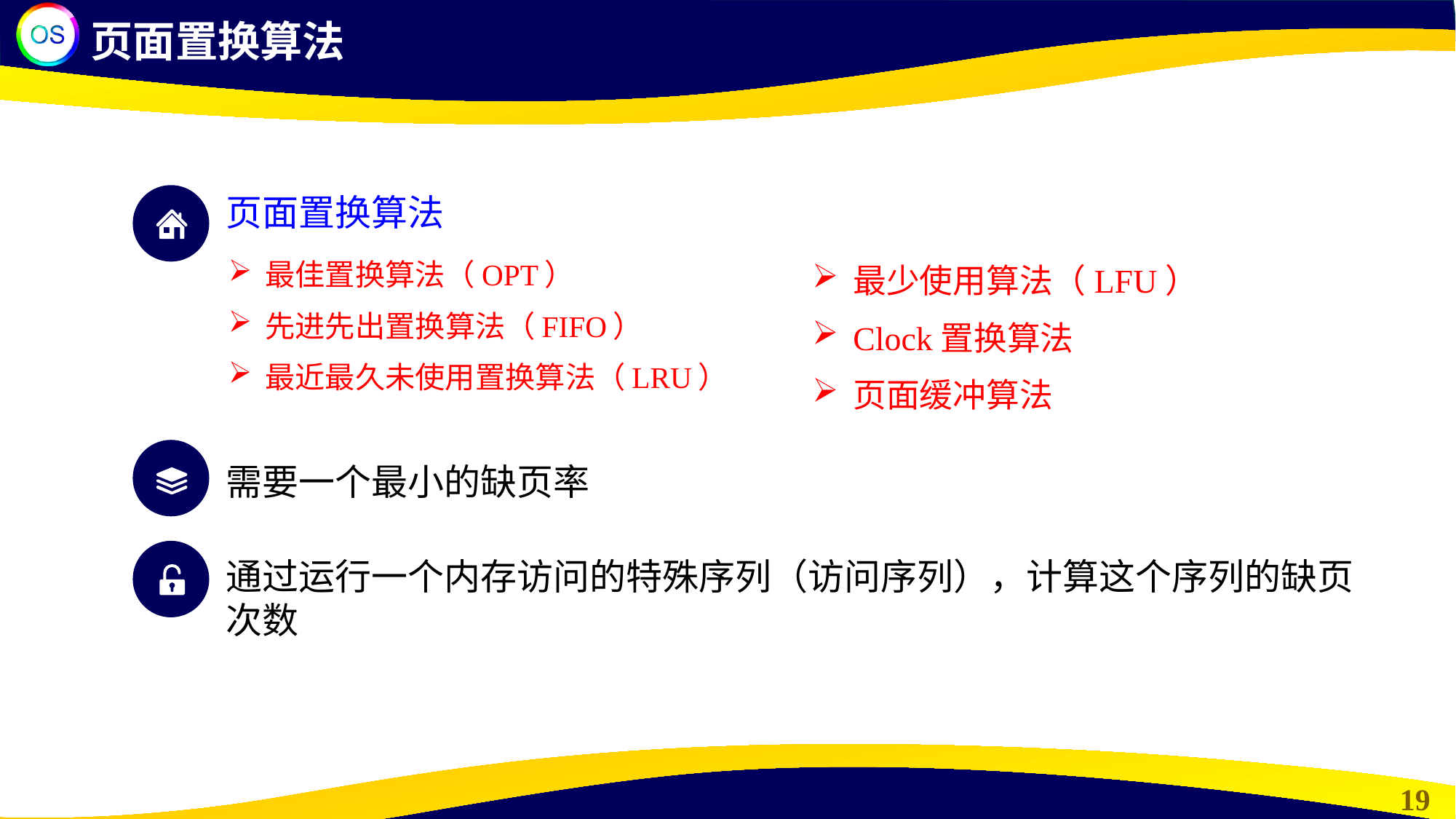

页面置换算法

页面置换算法

最佳置换算法（OPT）
先进先出置换算法（FIFO）
最近最久未使用置换算法（LRU）
最少使用算法（LFU）
Clock置换算法
页面缓冲算法

需要一个最小的缺页率

通过运行一个内存访问的特殊序列（访问序列），计算这个序列的缺页次数